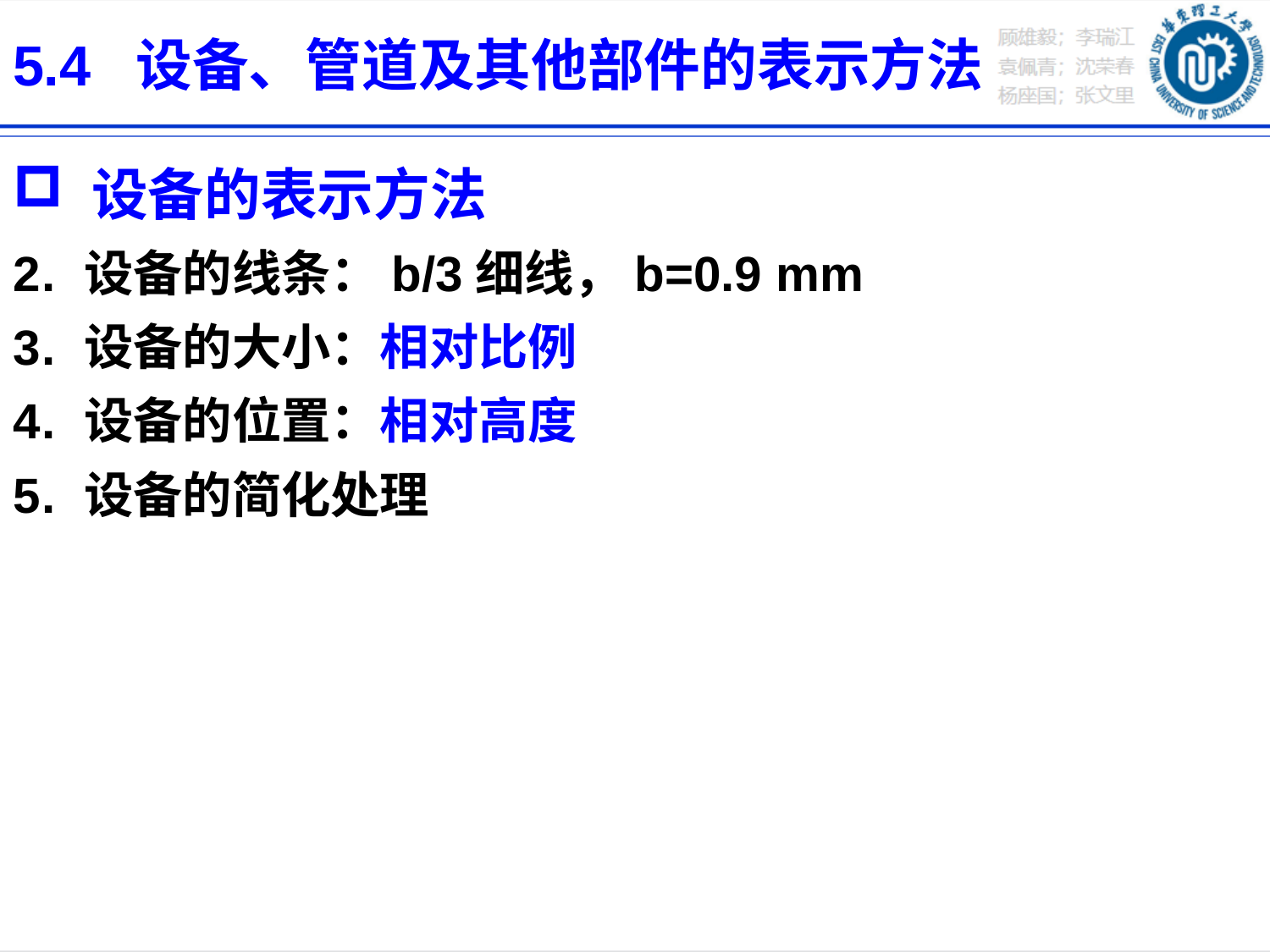

# 5.4  设备、管道及其他部件的表示方法
 设备的表示方法
设备的线条：b/3细线，b=0.9 mm
设备的大小：相对比例
设备的位置：相对高度
设备的简化处理